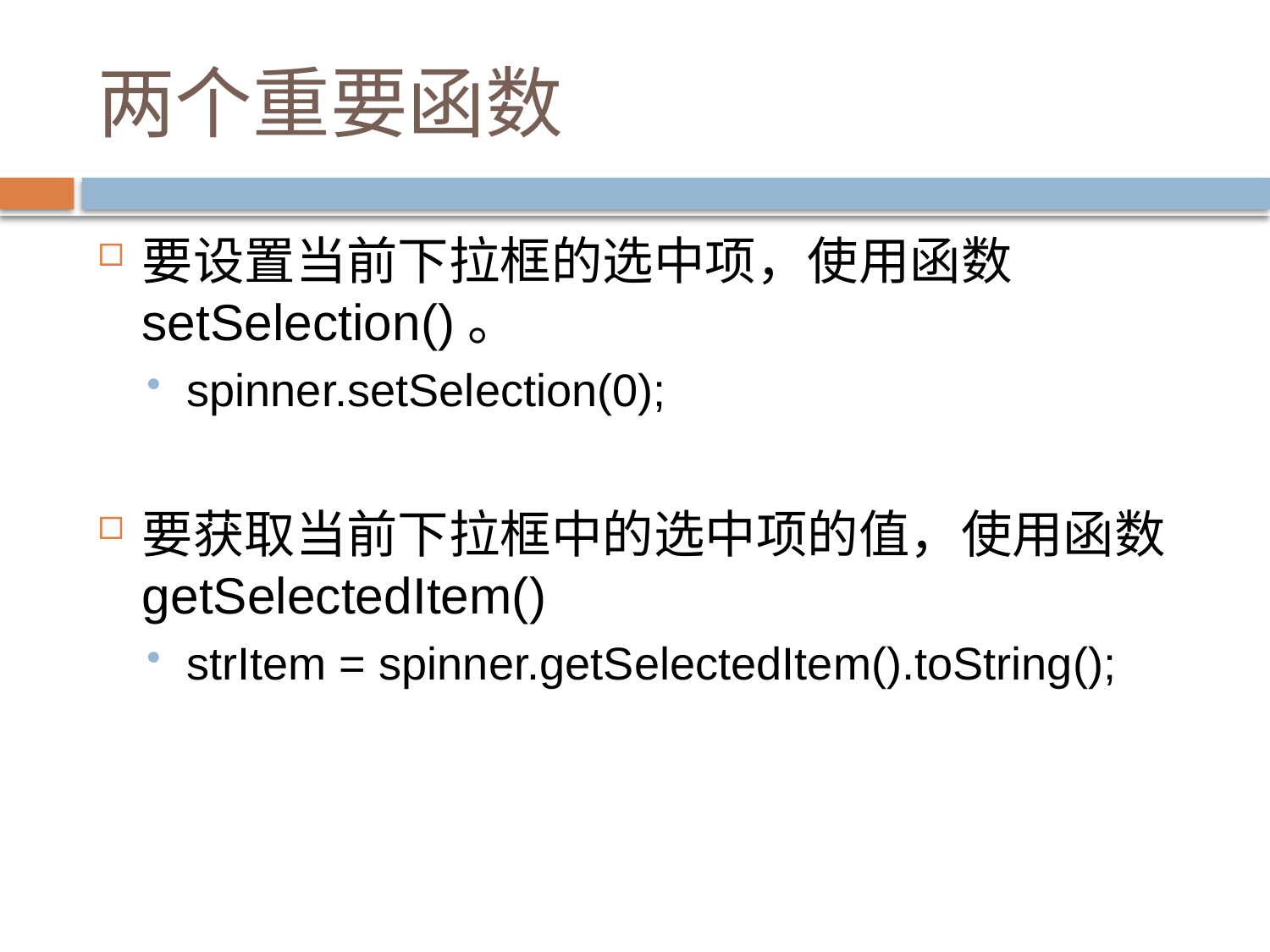

# 两个重要函数
要设置当前下拉框的选中项，使用函数setSelection()。
spinner.setSelection(0);

要获取当前下拉框中的选中项的值，使用函数getSelectedItem()
strItem = spinner.getSelectedItem().toString();